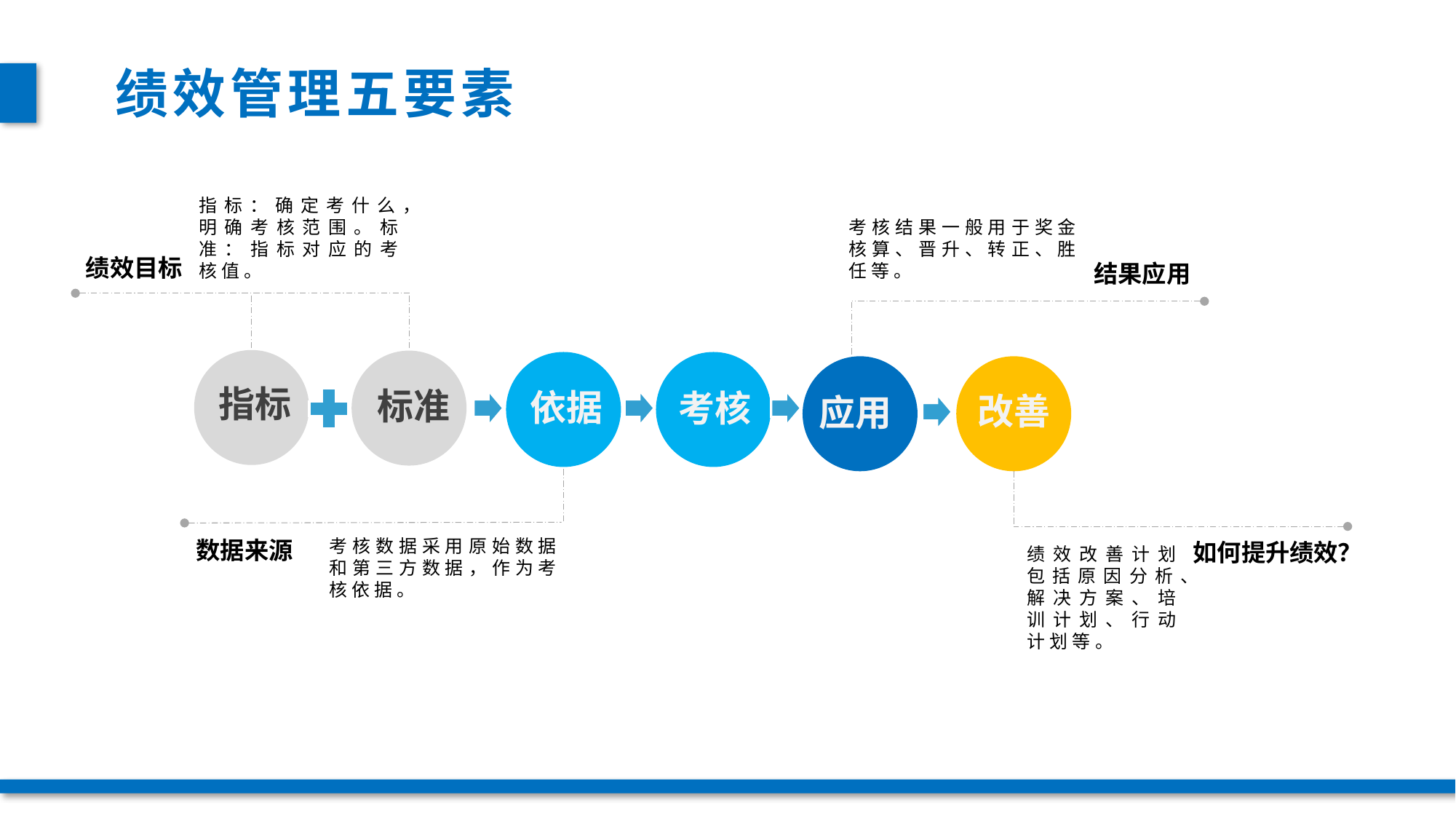

绩效管理五要素

指标：确定考什么，明确考核范围。标准：指标对应的考核值。
考核结果一般用于奖金核算、晋升、转正、胜任等。
绩效目标
结果应用

指标
标准
依据
考核
改善
应用

数据来源
考核数据采用原始数据和第三方数据，作为考核依据。
如何提升绩效？
绩效改善计划包括原因分析、解决方案、培训计划、行动计划等。